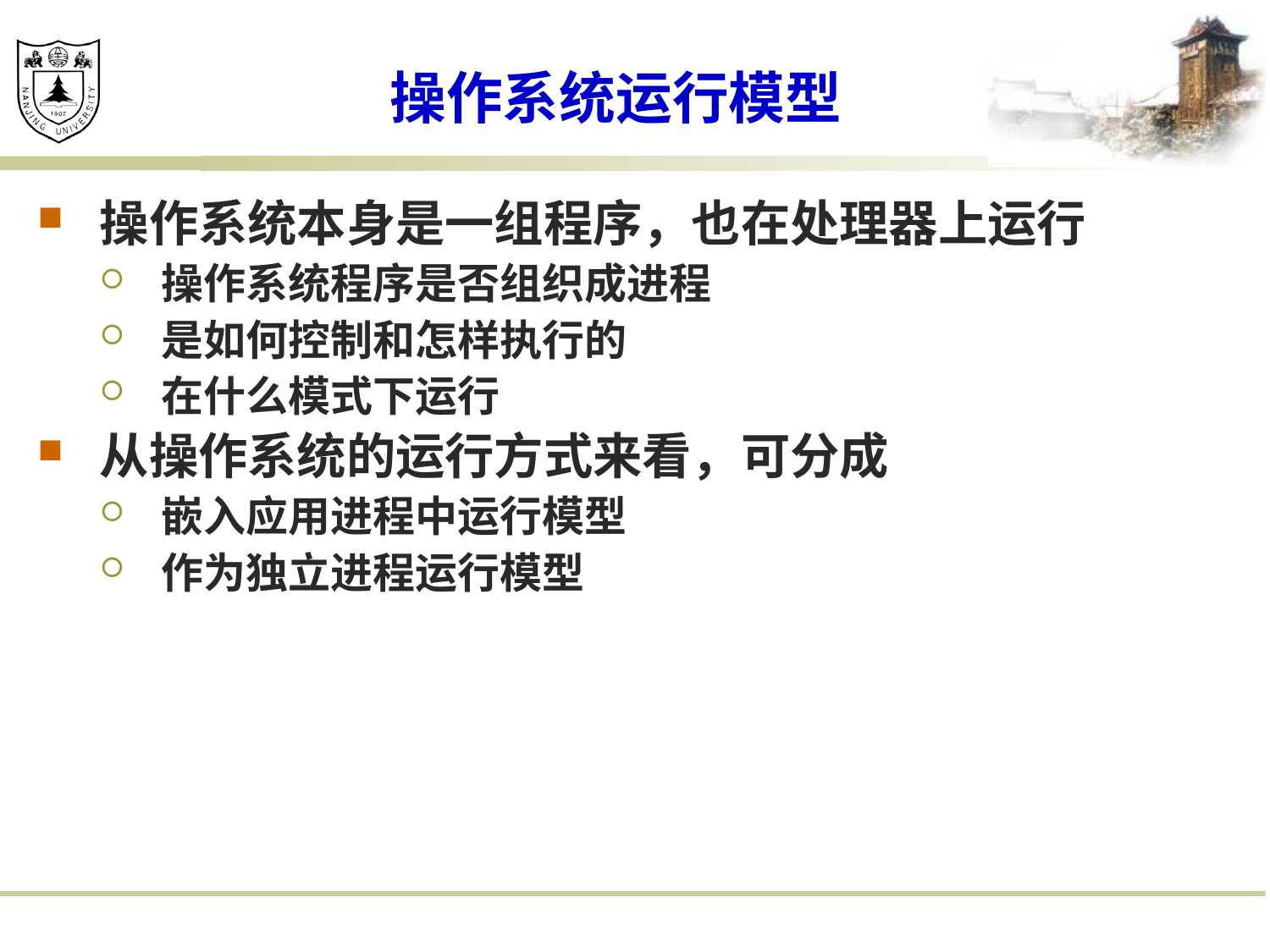

# 操作系统运行模型
操作系统本身是一组程序，也在处理器上运行
操作系统程序是否组织成进程
是如何控制和怎样执行的
在什么模式下运行
从操作系统的运行方式来看，可分成
嵌入应用进程中运行模型
作为独立进程运行模型

165